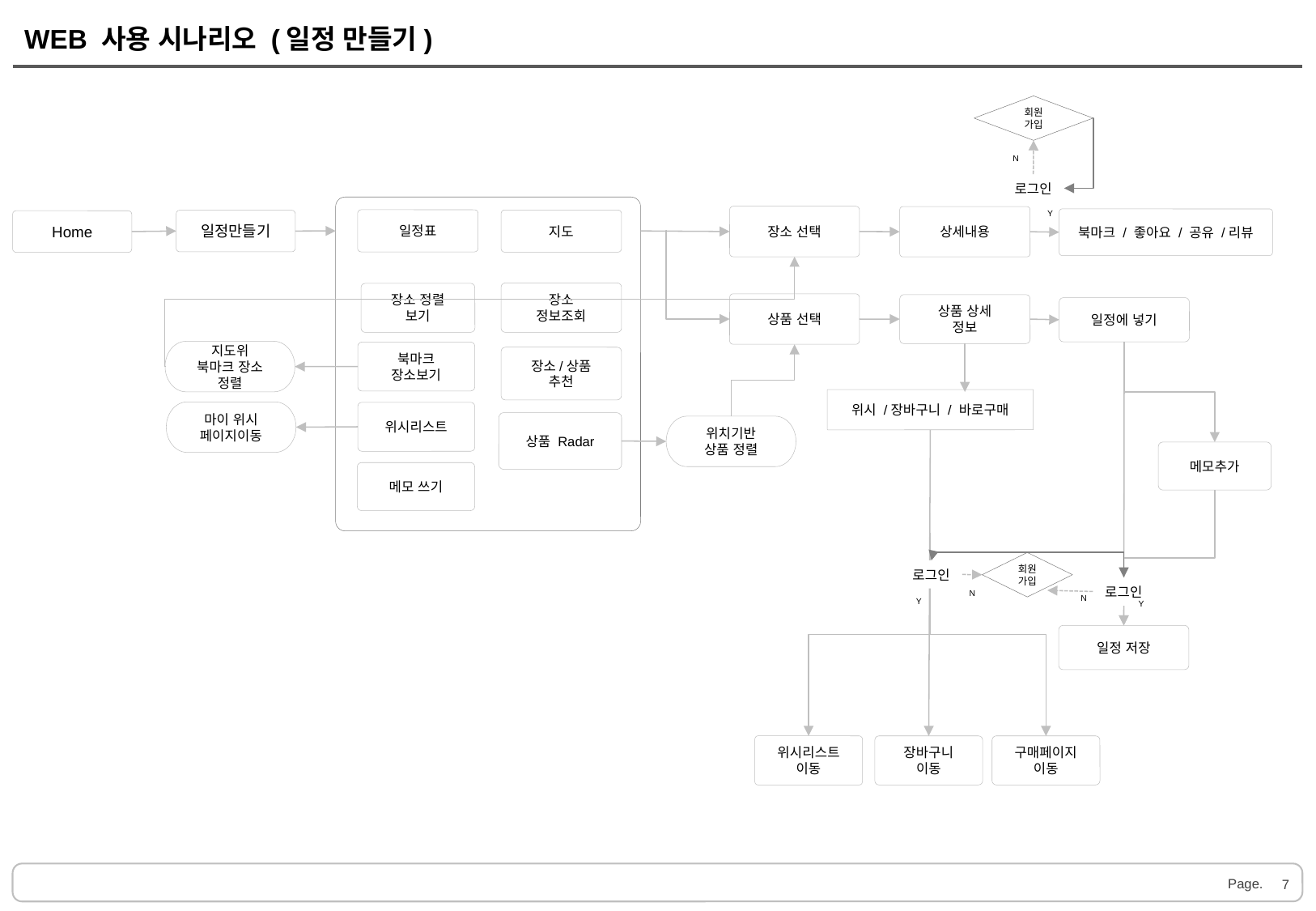

WEB 사용 시나리오 (일정 만들기)
회원
가입
N
로그인

Y
장소 선택
상세내용
북마크 / 좋아요 / 공유 /리뷰
일정표
지도
일정만들기
Home
장소
정보조회
장소 정렬
보기
상품 선택
상품 상세
정보
일정에 넣기
지도위
북마크 장소
정렬
북마크
장소보기
장소/상품
추천
위시 /장바구니 / 바로구매
마이 위시
페이지이동
위시리스트
상품 Radar
위치기반
상품 정렬
메모추가
메모 쓰기
회원가입
로그인
로그인
N
N
Y
Y
일정 저장
위시리스트
이동
장바구니
이동
구매페이지 이동
7